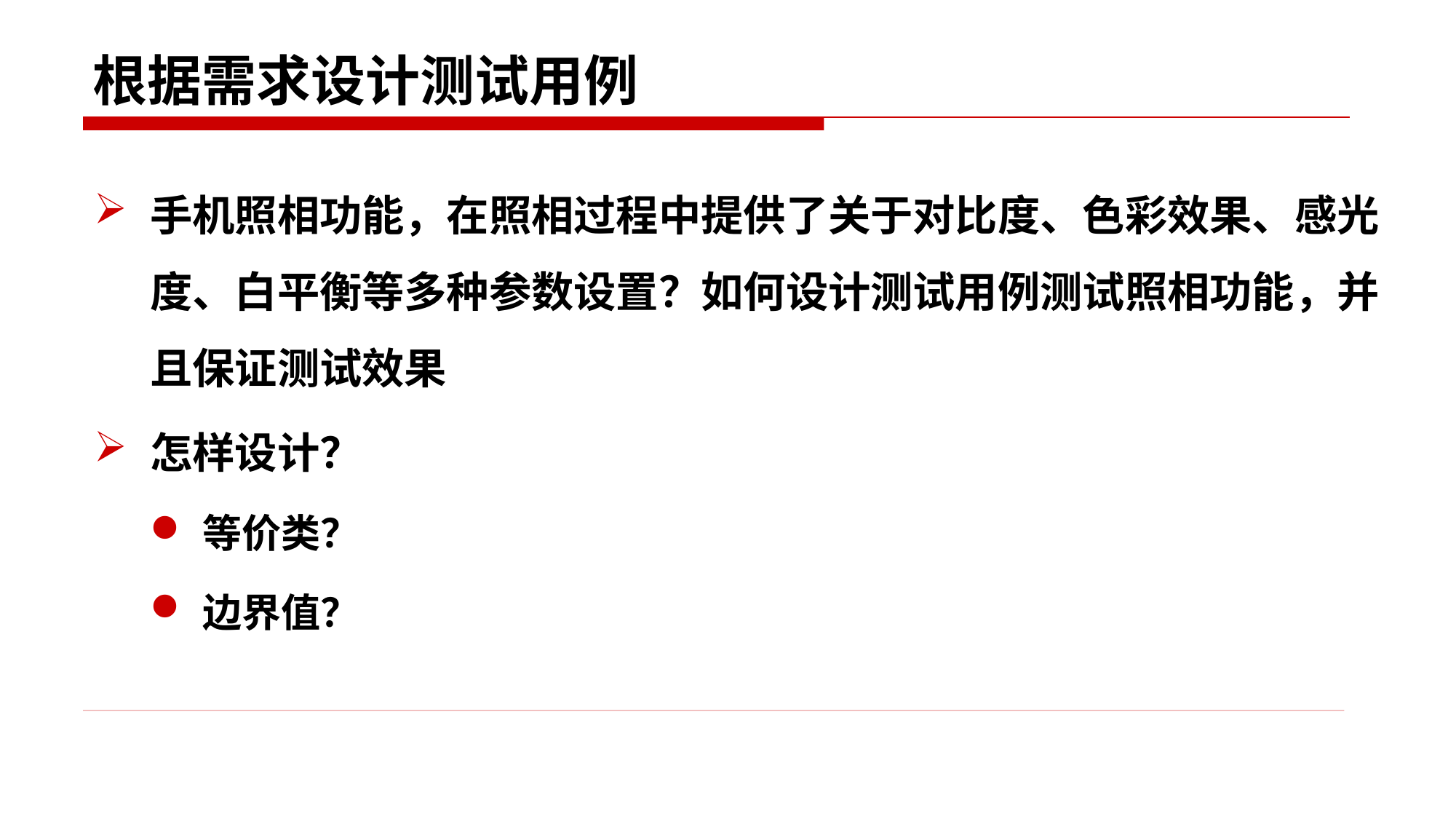

# 根据需求设计测试用例
手机照相功能，在照相过程中提供了关于对比度、色彩效果、感光度、白平衡等多种参数设置？如何设计测试用例测试照相功能，并且保证测试效果
怎样设计？
等价类？
边界值？